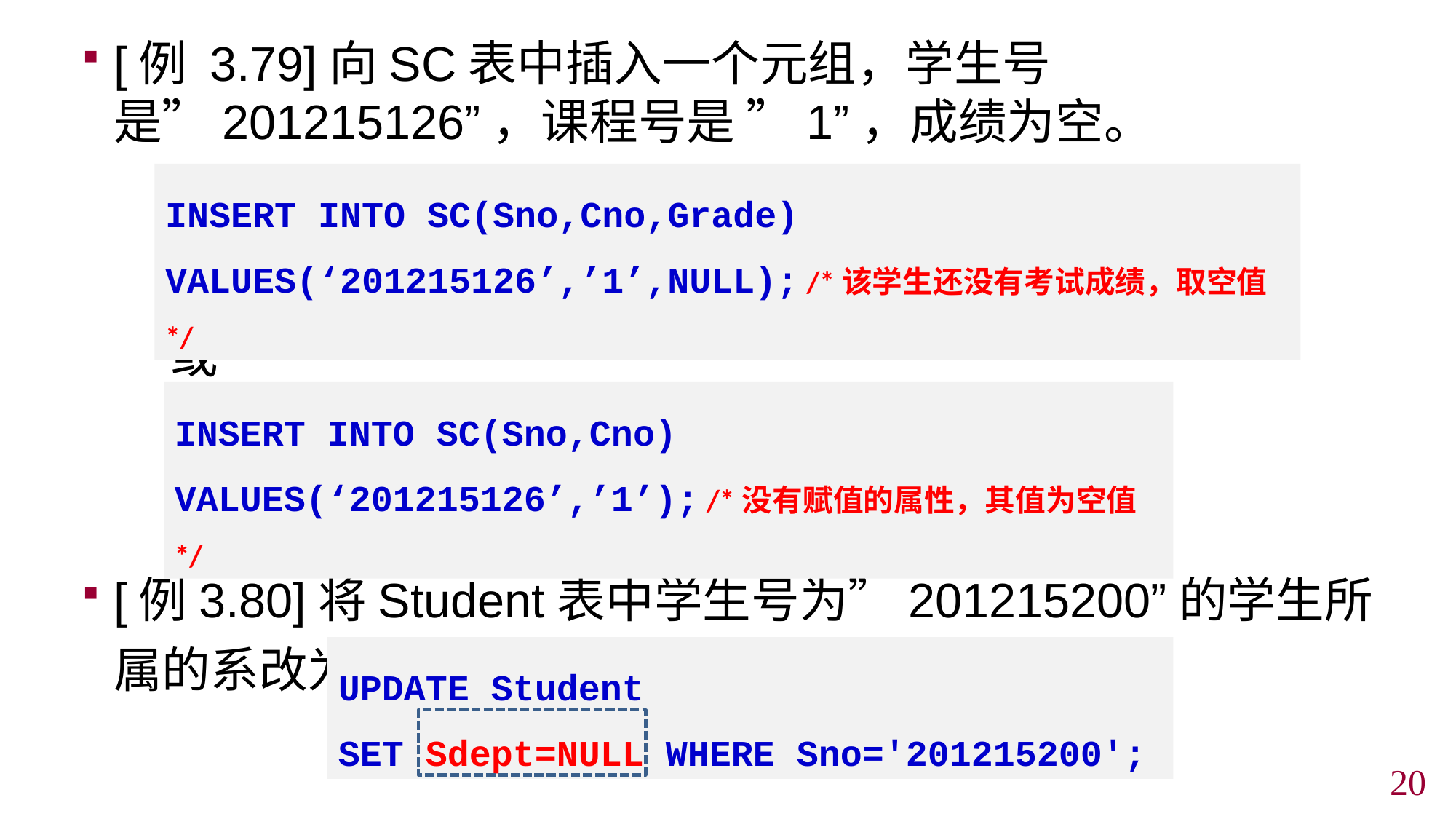

[例 3.79]向SC表中插入一个元组，学生号是”201215126”，课程号是 ”1”，成绩为空。

       或

[例3.80]将Student表中学生号为”201215200”的学生所属的系改为空值

INSERT INTO SC(Sno,Cno,Grade)
VALUES(‘201215126’,’1’,NULL); /*该学生还没有考试成绩，取空值*/
INSERT INTO SC(Sno,Cno)
VALUES(‘201215126’,’1’); /*没有赋值的属性，其值为空值*/
UPDATE Student
SET Sdept=NULL WHERE Sno='201215200';

20